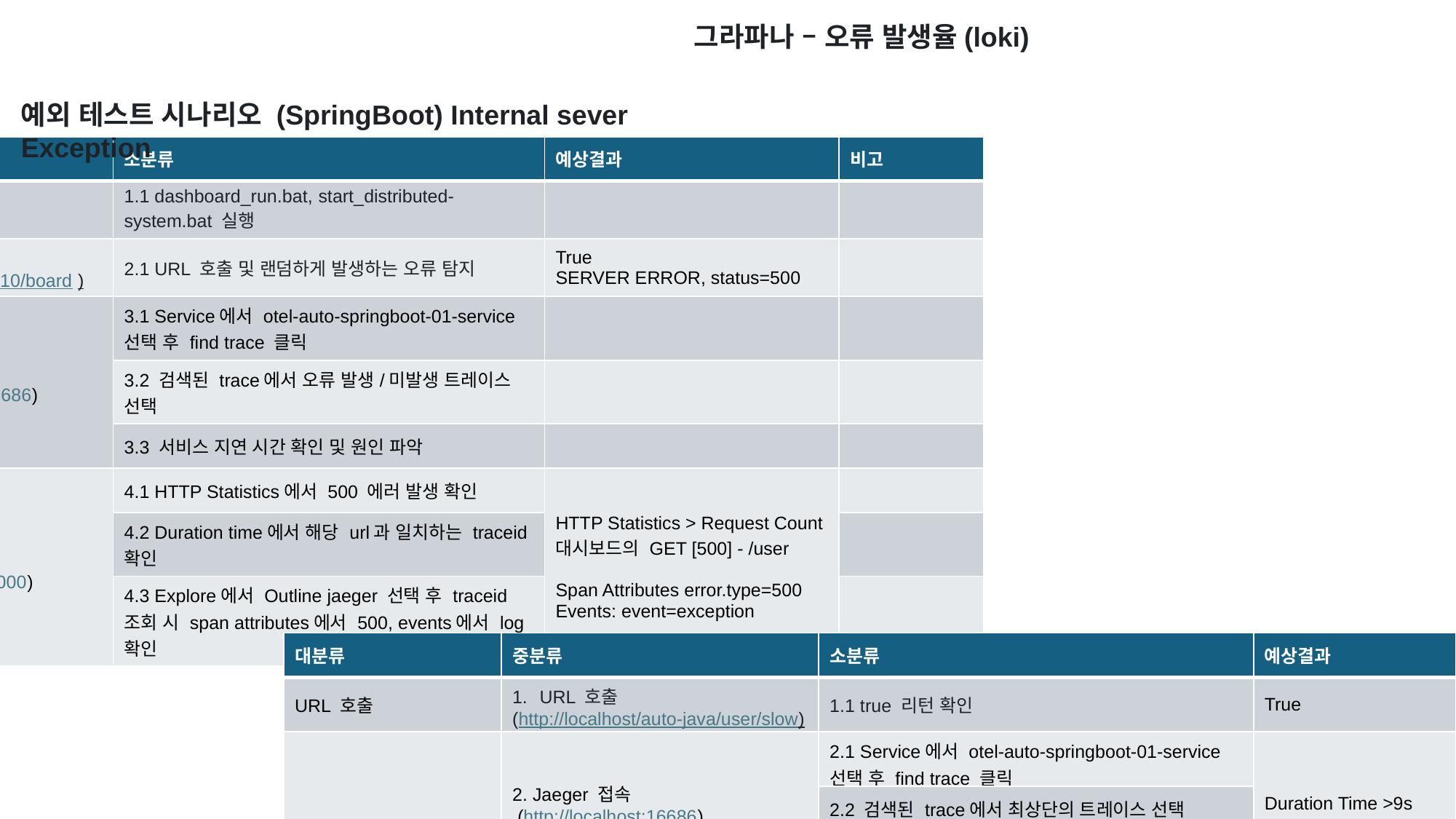

그라파나 – 오류 발생율(loki)
예외 테스트 시나리오 (SpringBoot) Internal sever Exception
| 대분류 | 중분류 | 소분류 | 예상결과 | 비고 |
| --- | --- | --- | --- | --- |
| 서비스 실행 | 1. 배치 파일 실행 | 1.1 dashboard\_run.bat, start\_distributed-system.bat 실행 |  |  |
| URL 호출 | 2. URL 호출 (http://localhost:10010/board ) | 2.1 URL 호출 및 랜덤하게 발생하는 오류 탐지 | True SERVER ERROR, status=500 |  |
| 모니터링 툴 접속 | 3. Jaeger 접속  (http://localhost:16686) | 3.1 Service에서 otel-auto-springboot-01-service 선택 후 find trace 클릭 |  |  |
|  |  | 3.2 검색된 trace에서 오류 발생/미발생 트레이스 선택 |  |  |
|  |  | 3.3 서비스 지연 시간 확인 및 원인 파악 |  |  |
|  | 4. grafana 접속  (http://localhost:3000) | 4.1 HTTP Statistics에서 500 에러 발생 확인 | HTTP Statistics > Request Count 대시보드의 GET [500] - /user Span Attributes error.type=500 Events: event=exception |  |
|  |  | 4.2 Duration time에서 해당 url과 일치하는 traceid 확인 |  |  |
|  |  | 4.3 Explore에서 Outline jaeger 선택 후 traceid 조회 시 span attributes에서 500, events에서 log 확인 |  |  |
| 대분류 | 중분류 | 소분류 | 예상결과 | 비고 |
| --- | --- | --- | --- | --- |
| URL 호출 | URL 호출 (http://localhost/auto-java/user/slow) | 1.1 true 리턴 확인 | True |  |
| 모니터링 툴 접속 | 2. Jaeger 접속  (http://localhost:16686) | 2.1 Service에서 otel-auto-springboot-01-service 선택 후 find trace 클릭 | Duration Time >9s |  |
|  |  | 2.2 검색된 trace에서 최상단의 트레이스 선택 |  |  |
|  |  | 2.3 서비스 지연 시간 확인 |  |  |
|  | 3. grafana 접속  (http://localhost:3000) | 3.1 Dashboards > SpringBoot Monitoring 혹은 아래의 URL 접속 (http://localhost:3000/d/X034JGT7Gz/springboot-monitoring?orgId=1&refresh=5s) | Duration Time >9s |  |
|  |  | 3.2 Duration Time 대시보드의 서비스 지연 시간 확인 |  |  |